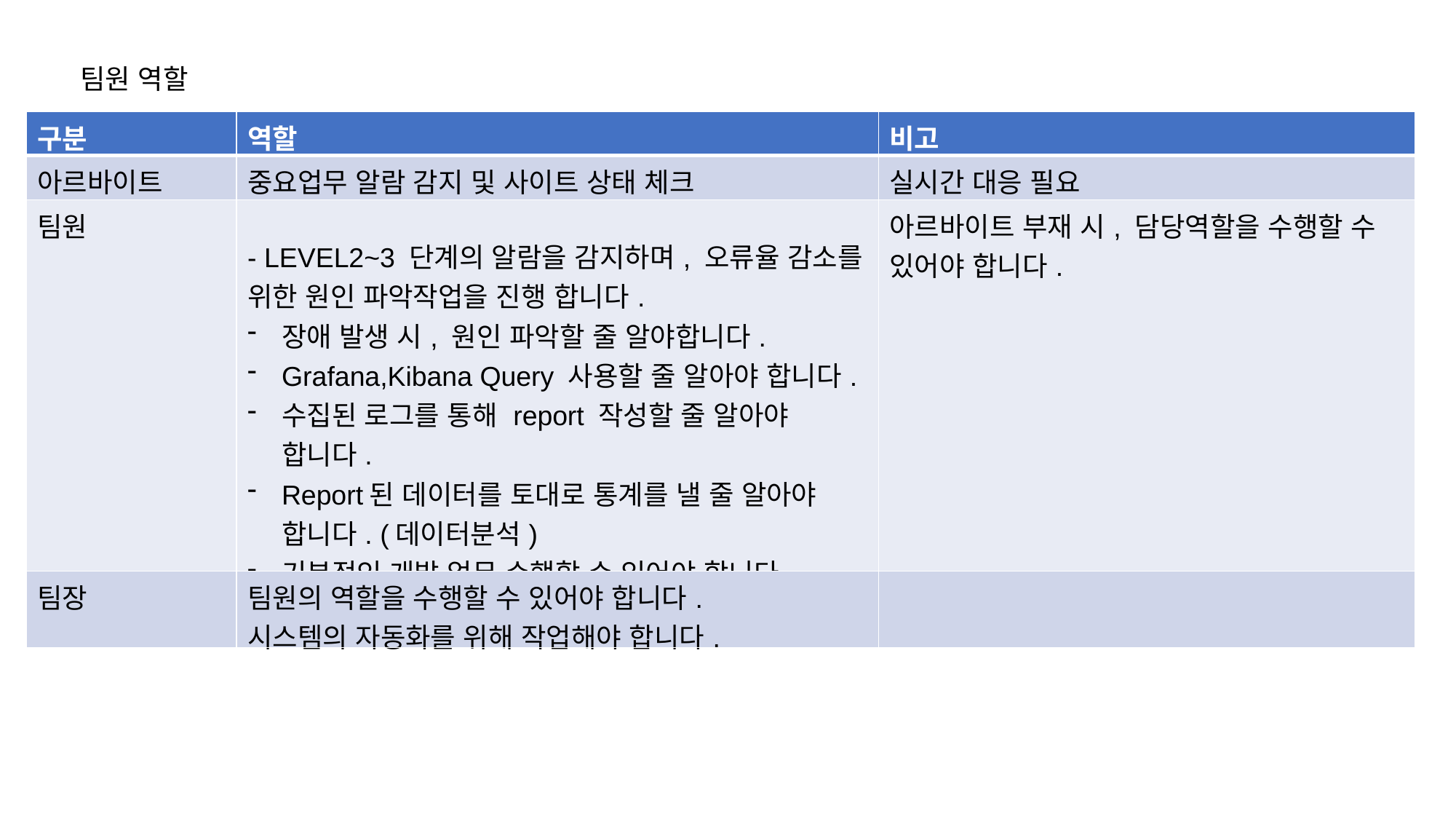

팀원 역할
| 구분 | 역할 | 비고 |
| --- | --- | --- |
| 아르바이트 | 중요업무 알람 감지 및 사이트 상태 체크 | 실시간 대응 필요 |
| 팀원 | - LEVEL2~3 단계의 알람을 감지하며, 오류율 감소를 위한 원인 파악작업을 진행 합니다. 장애 발생 시, 원인 파악할 줄 알야합니다. Grafana,Kibana Query 사용할 줄 알아야 합니다. 수집된 로그를 통해 report 작성할 줄 알아야 합니다. Report된 데이터를 토대로 통계를 낼 줄 알아야 합니다. (데이터분석) 기본적인 개발 업무 수행할 수 있어야 합니다. (python, javascript) | 아르바이트 부재 시, 담당역할을 수행할 수 있어야 합니다. |
| 팀장 | 팀원의 역할을 수행할 수 있어야 합니다. 시스템의 자동화를 위해 작업해야 합니다. |  |